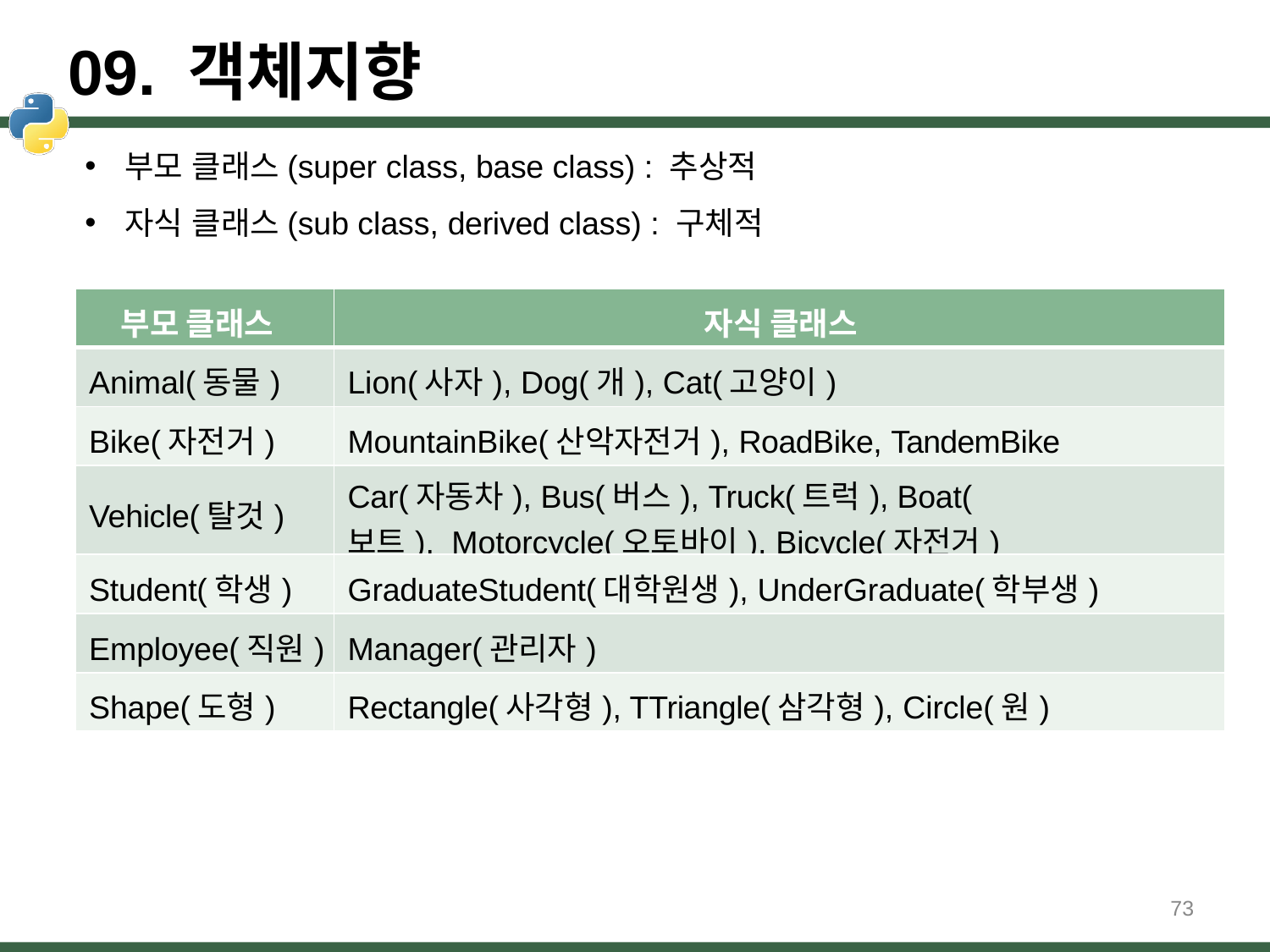

# 09. 객체지향

부모 클래스(super class, base class) : 추상적
자식 클래스(sub class, derived class) : 구체적
| 부모 클래스 | 자식 클래스 |
| --- | --- |
| Animal(동물) | Lion(사자), Dog(개), Cat(고양이) |
| Bike(자전거) | MountainBike(산악자전거), RoadBike, TandemBike |
| Vehicle(탈것) | Car(자동차), Bus(버스), Truck(트럭), Boat(보트), Motorcycle(오토바이), Bicycle(자전거) |
| Student(학생) | GraduateStudent(대학원생), UnderGraduate(학부생) |
| Employee(직원) | Manager(관리자) |
| Shape(도형) | Rectangle(사각형), TTriangle(삼각형), Circle(원) |
73